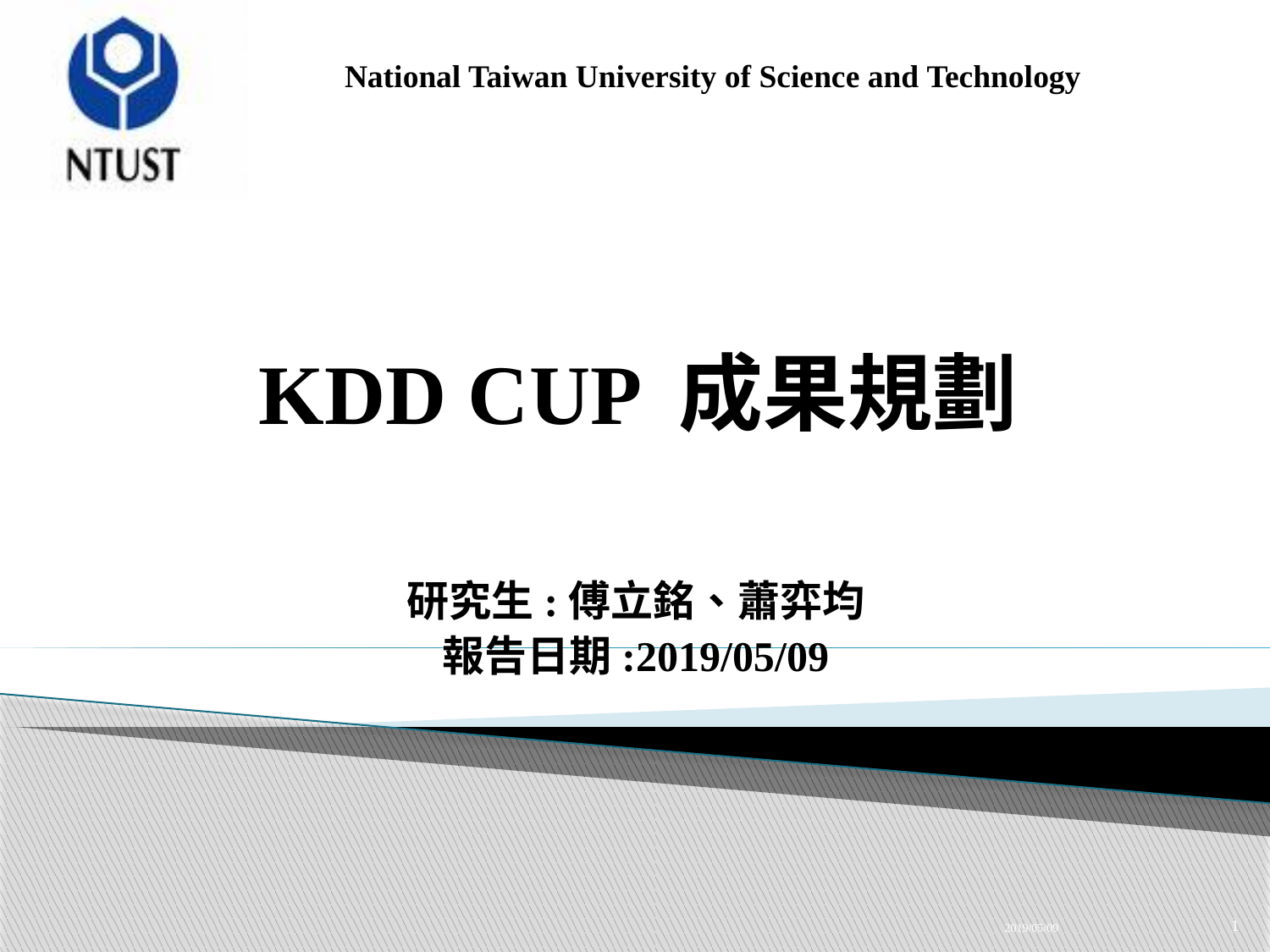

# KDD CUP 成果規劃
研究生:傅立銘、蕭弈均
報告日期:2019/05/09
1
2019/05/09